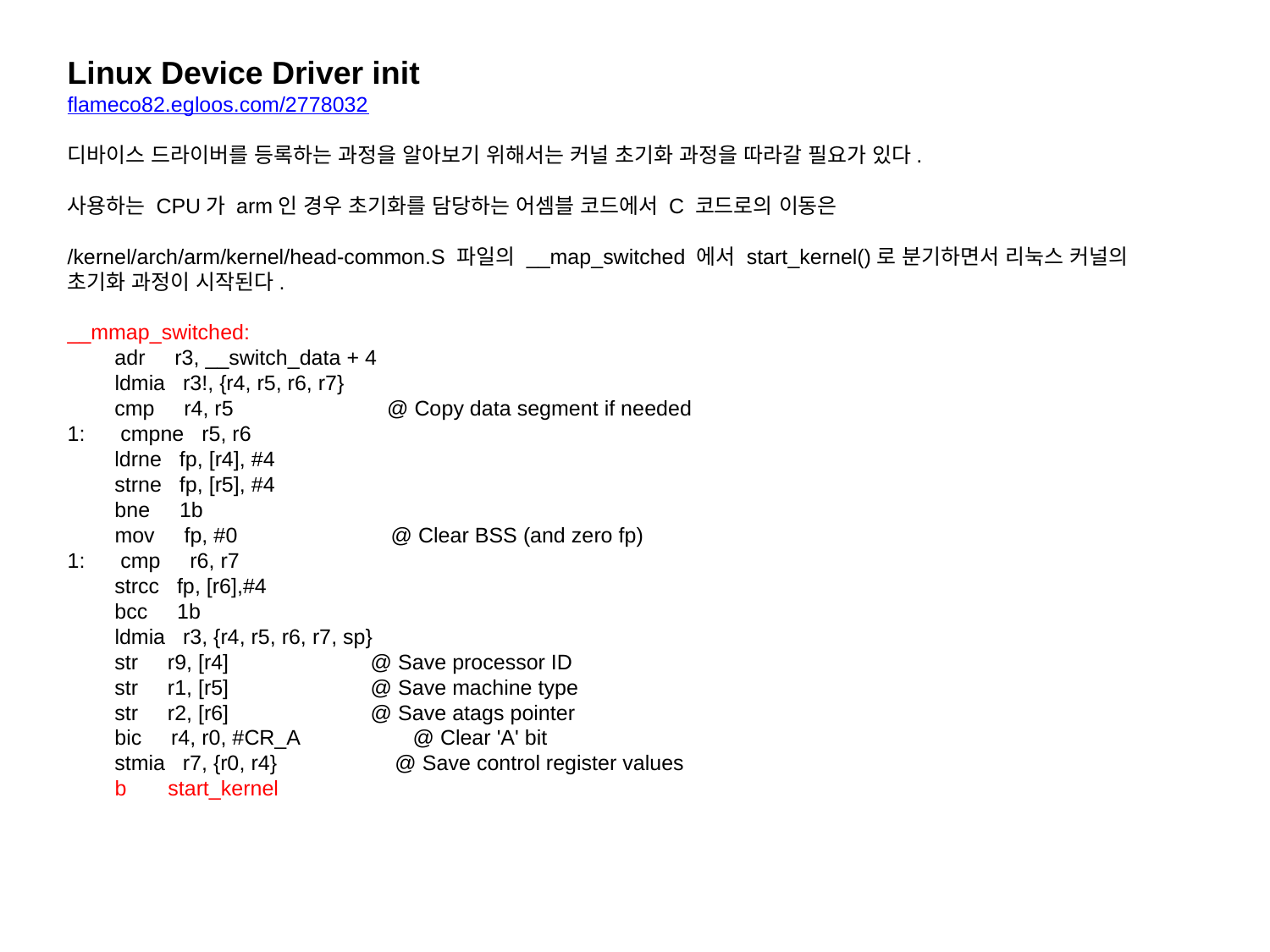

Linux Device Driver init
flameco82.egloos.com/2778032

디바이스 드라이버를 등록하는 과정을 알아보기 위해서는 커널 초기화 과정을 따라갈 필요가 있다.

사용하는 CPU가 arm인 경우 초기화를 담당하는 어셈블 코드에서 C 코드로의 이동은

/kernel/arch/arm/kernel/head-common.S 파일의 __map_switched 에서 start_kernel()로 분기하면서 리눅스 커널의 초기화 과정이 시작된다.

__mmap_switched:
        adr     r3, __switch_data + 4
        ldmia   r3!, {r4, r5, r6, r7}
        cmp     r4, r5                          @ Copy data segment if needed
1:      cmpne   r5, r6
        ldrne   fp, [r4], #4
        strne   fp, [r5], #4
        bne     1b
        mov     fp, #0                          @ Clear BSS (and zero fp)
1:      cmp     r6, r7
        strcc   fp, [r6],#4
        bcc     1b
        ldmia   r3, {r4, r5, r6, r7, sp}
        str     r9, [r4]                        @ Save processor ID
        str     r1, [r5]                        @ Save machine type
        str     r2, [r6]                        @ Save atags pointer
        bic     r4, r0, #CR_A                   @ Clear 'A' bit
        stmia   r7, {r0, r4}                    @ Save control register values
        b       start_kernel